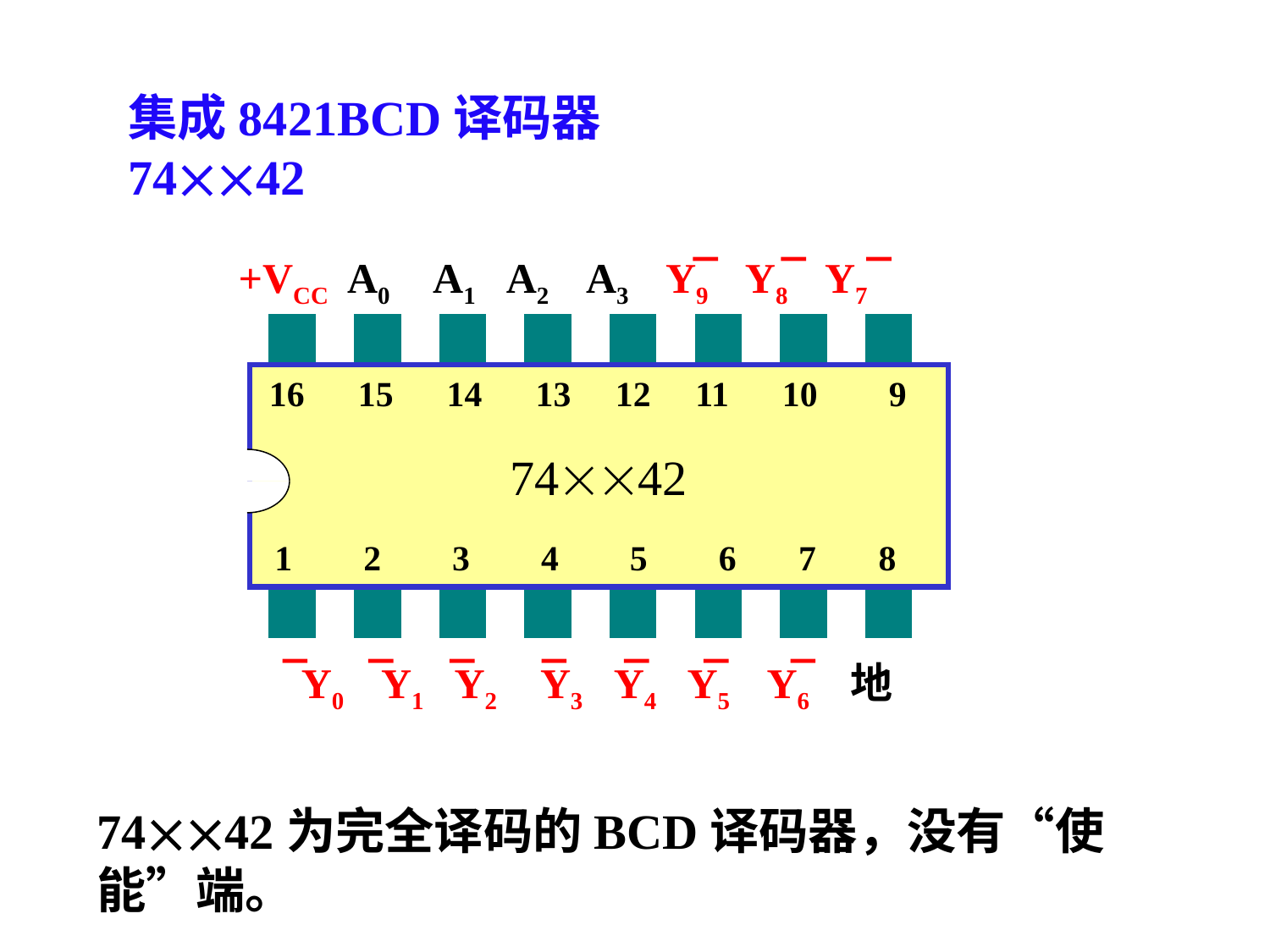

# 集成8421BCD译码器74××42
+VCC   A0       A1     A2      A3      Y9      Y8      Y7

74××42
16      15      14      13     12     11      10        9

1        2        3        4        5        6       7       8
1        2        3        4        5        6       7       8

Y0      Y1     Y2       Y3     Y4     Y5      Y6     地

74××42为完全译码的BCD译码器，没有“使能”端。